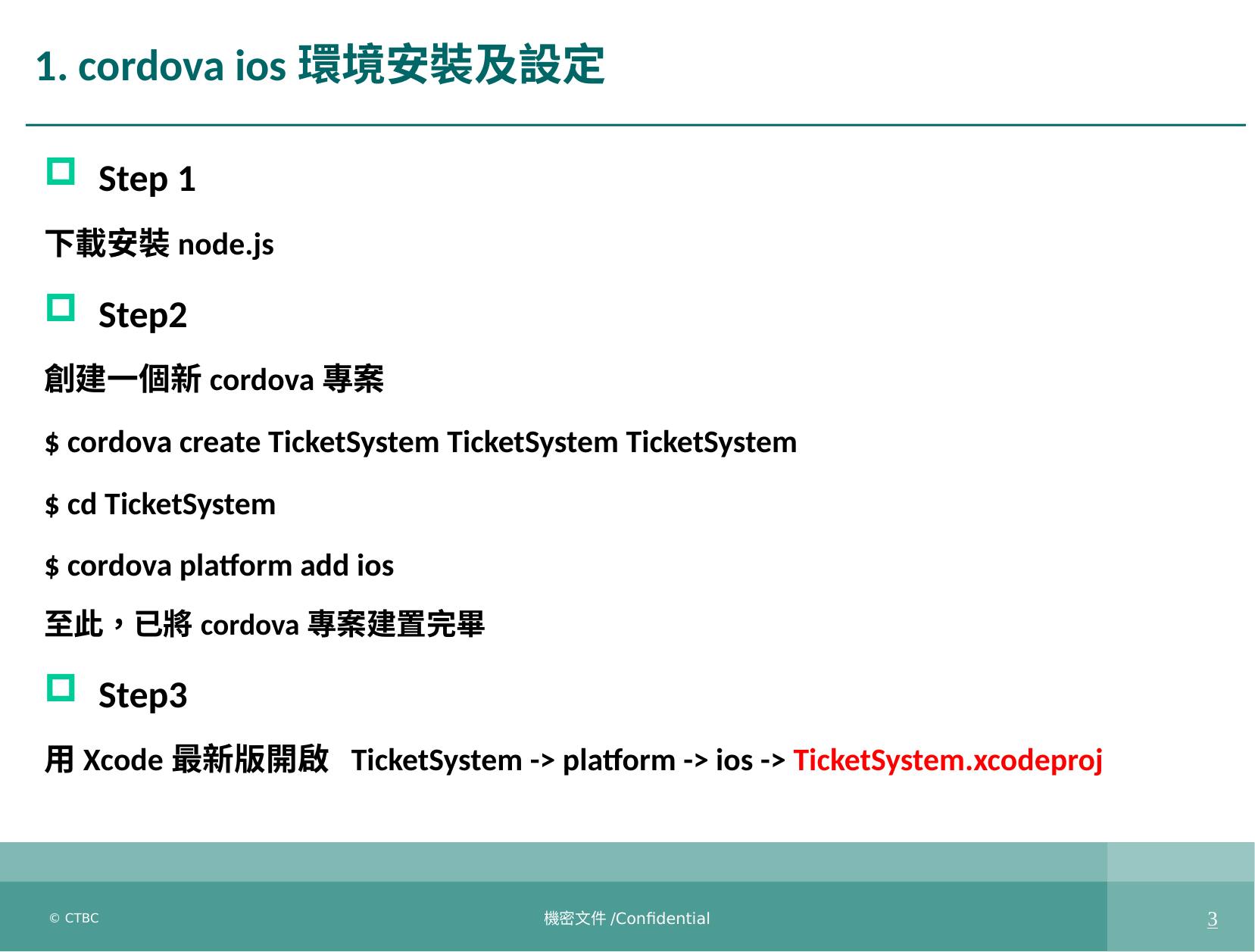

# 1. cordova ios環境安裝及設定
Step 1
下載安裝node.js
Step2
創建一個新cordova專案
$ cordova create TicketSystem TicketSystem TicketSystem
$ cd TicketSystem
$ cordova platform add ios
至此，已將cordova專案建置完畢
Step3
用Xcode最新版開啟  TicketSystem -> platform -> ios -> TicketSystem.xcodeproj

3